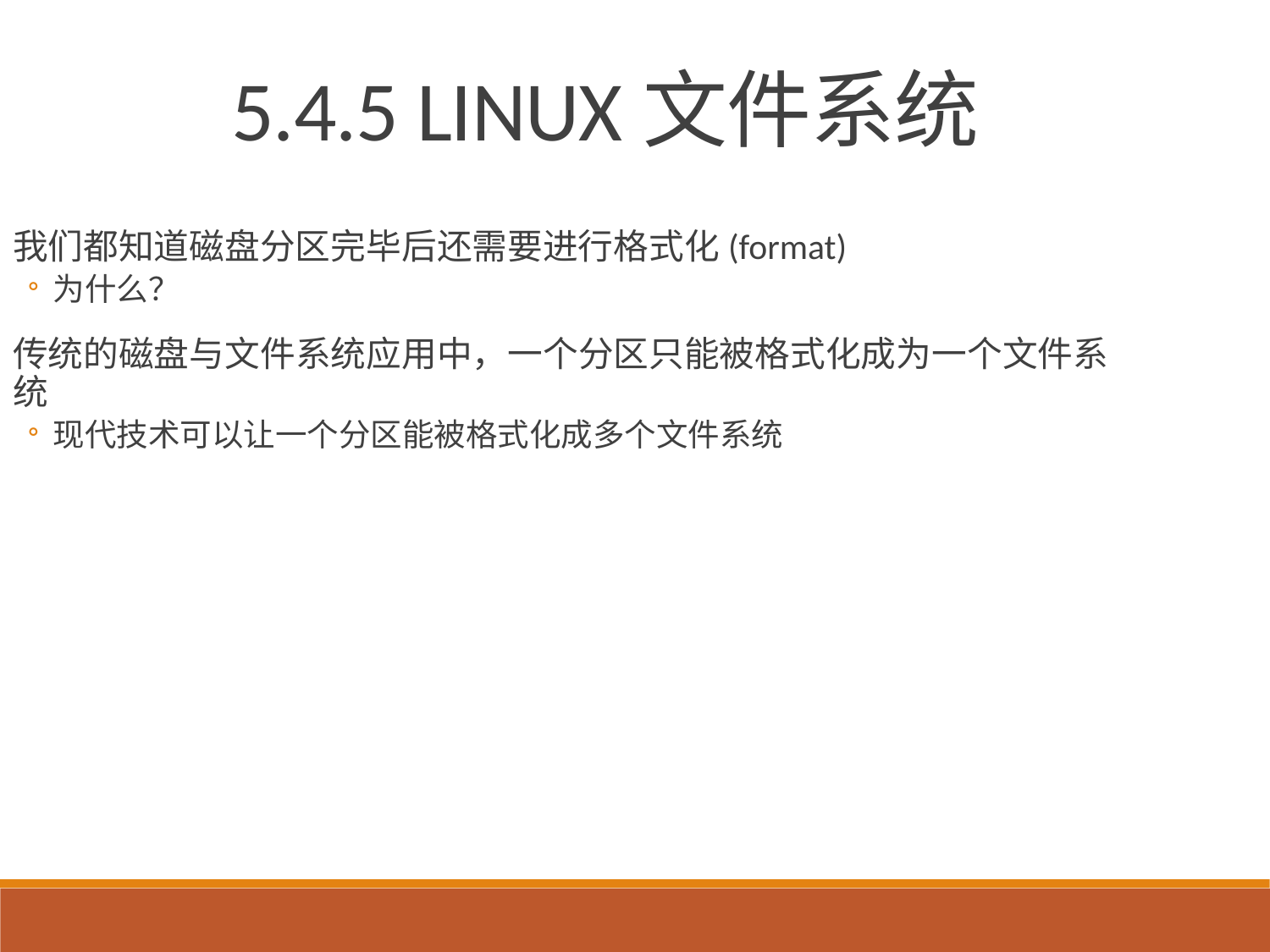

5.4.5 LINUX文件系统
我们都知道磁盘分区完毕后还需要进行格式化(format)
为什么？
传统的磁盘与文件系统应用中，一个分区只能被格式化成为一个文件系统
现代技术可以让一个分区能被格式化成多个文件系统